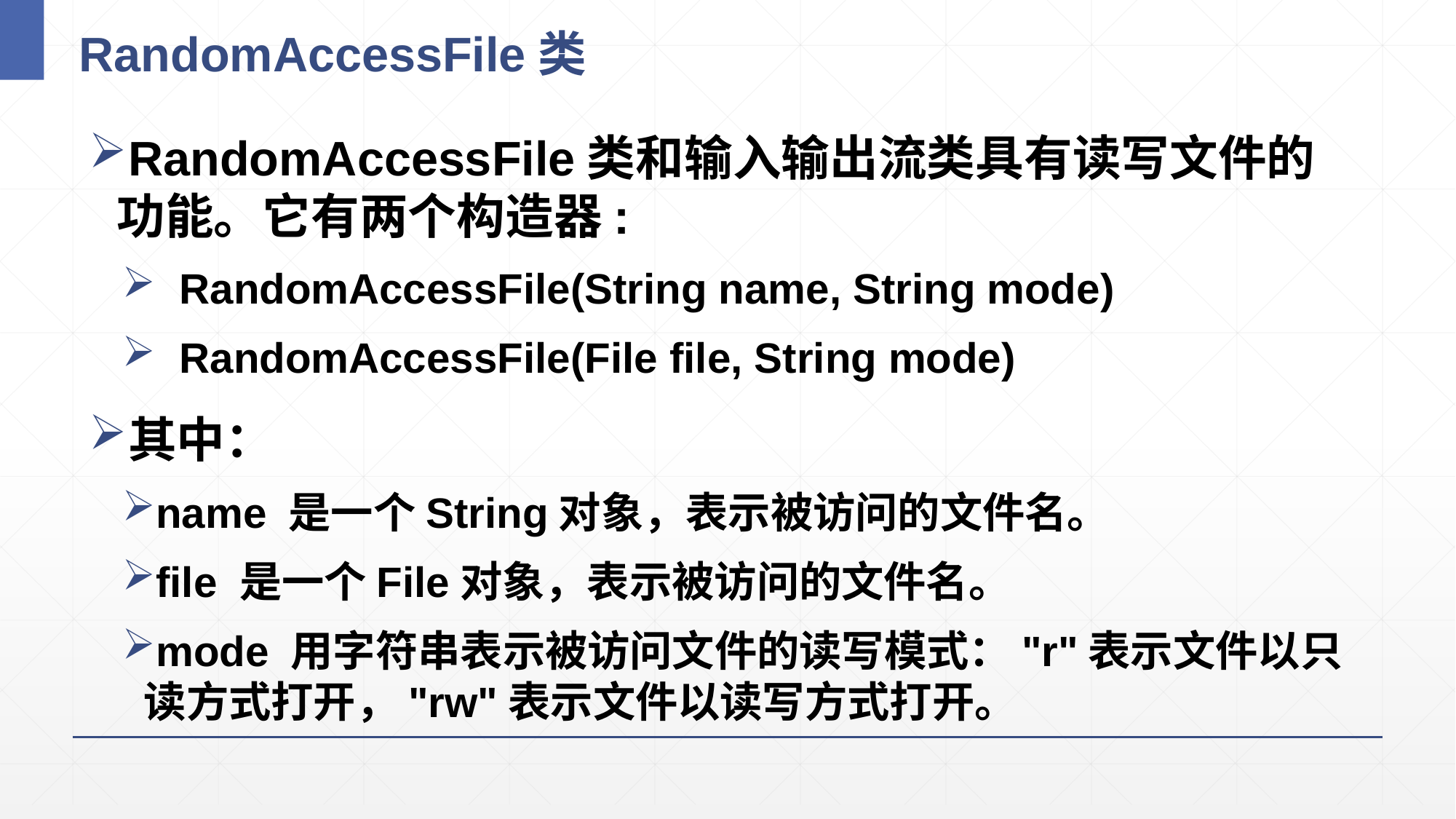

# RandomAccessFile类
RandomAccessFile类和输入输出流类具有读写文件的功能。它有两个构造器:
  RandomAccessFile(String name, String mode)
  RandomAccessFile(File file, String mode)
其中：
name 是一个String对象，表示被访问的文件名。
file 是一个File对象，表示被访问的文件名。
mode 用字符串表示被访问文件的读写模式："r"表示文件以只读方式打开，"rw"表示文件以读写方式打开。